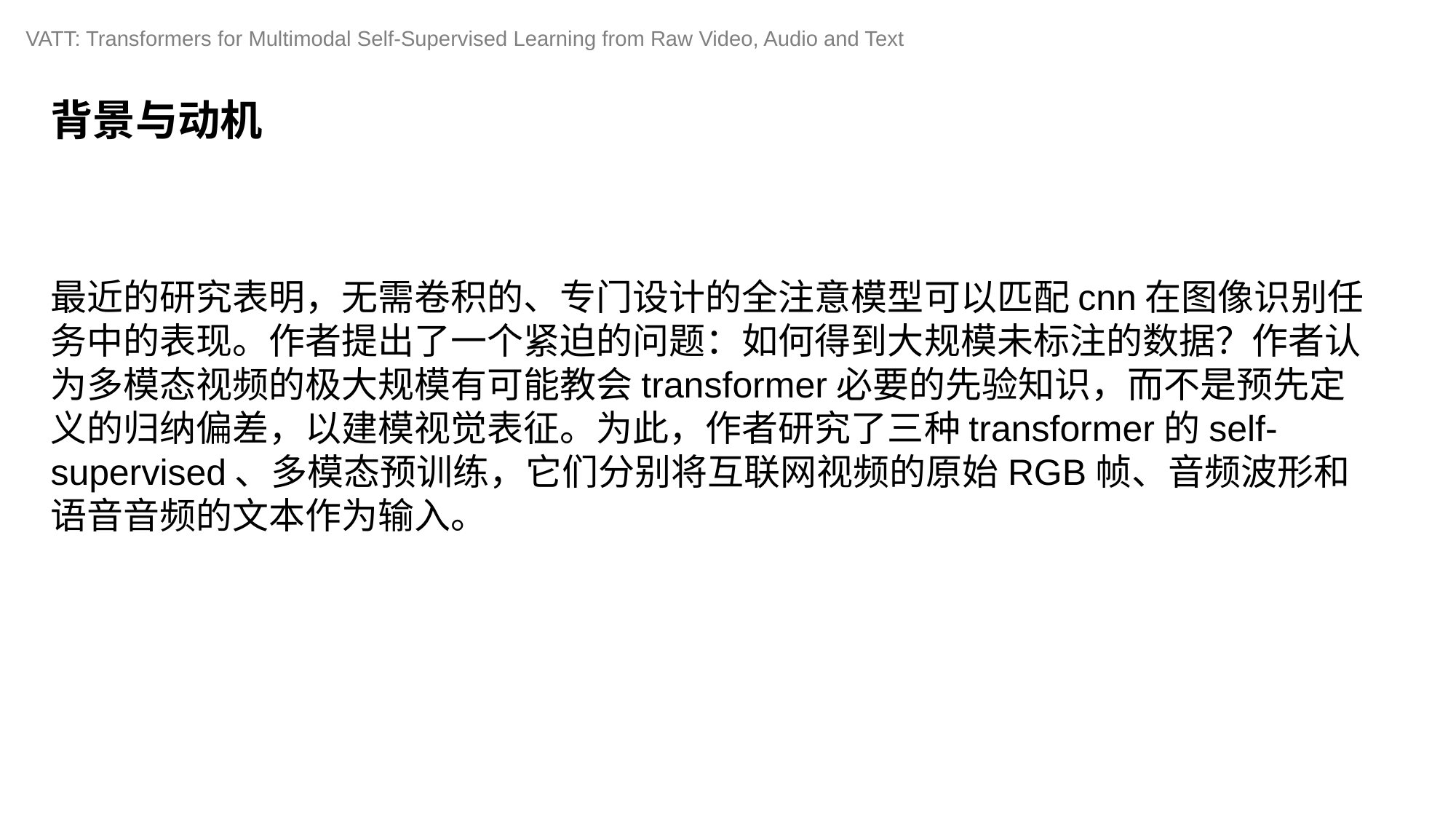

VATT: Transformers for Multimodal Self-Supervised Learning from Raw Video, Audio and Text
背景与动机
最近的研究表明，无需卷积的、专门设计的全注意模型可以匹配cnn在图像识别任务中的表现。作者提出了一个紧迫的问题：如何得到大规模未标注的数据？作者认为多模态视频的极大规模有可能教会transformer必要的先验知识，而不是预先定义的归纳偏差，以建模视觉表征。为此，作者研究了三种transformer的self-supervised、多模态预训练，它们分别将互联网视频的原始RGB帧、音频波形和语音音频的文本作为输入。